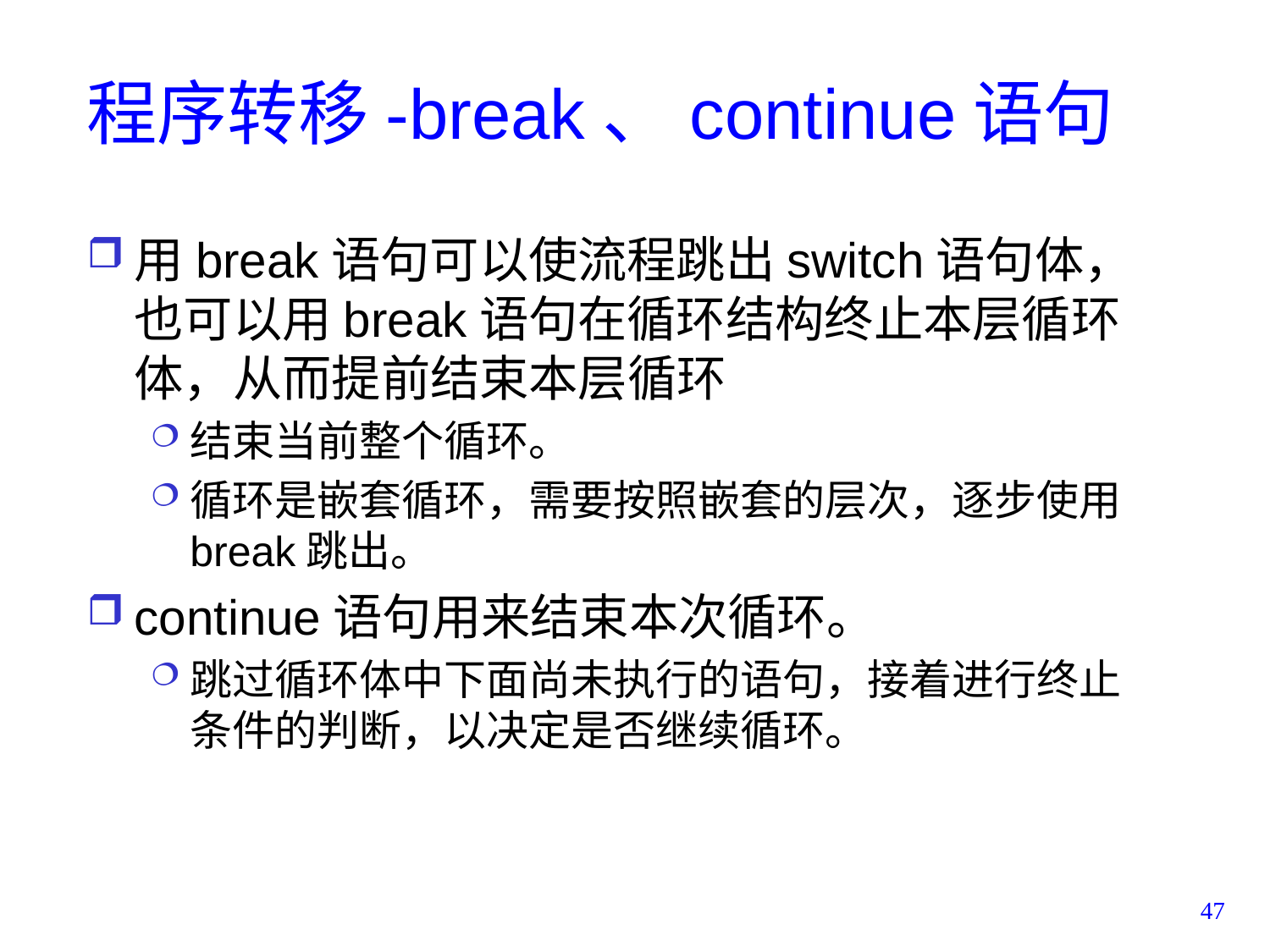

# 程序转移-break、continue语句
用break语句可以使流程跳出switch语句体，也可以用break语句在循环结构终止本层循环体，从而提前结束本层循环
结束当前整个循环。
循环是嵌套循环，需要按照嵌套的层次，逐步使用break跳出。
continue语句用来结束本次循环。
跳过循环体中下面尚未执行的语句，接着进行终止条件的判断，以决定是否继续循环。

47